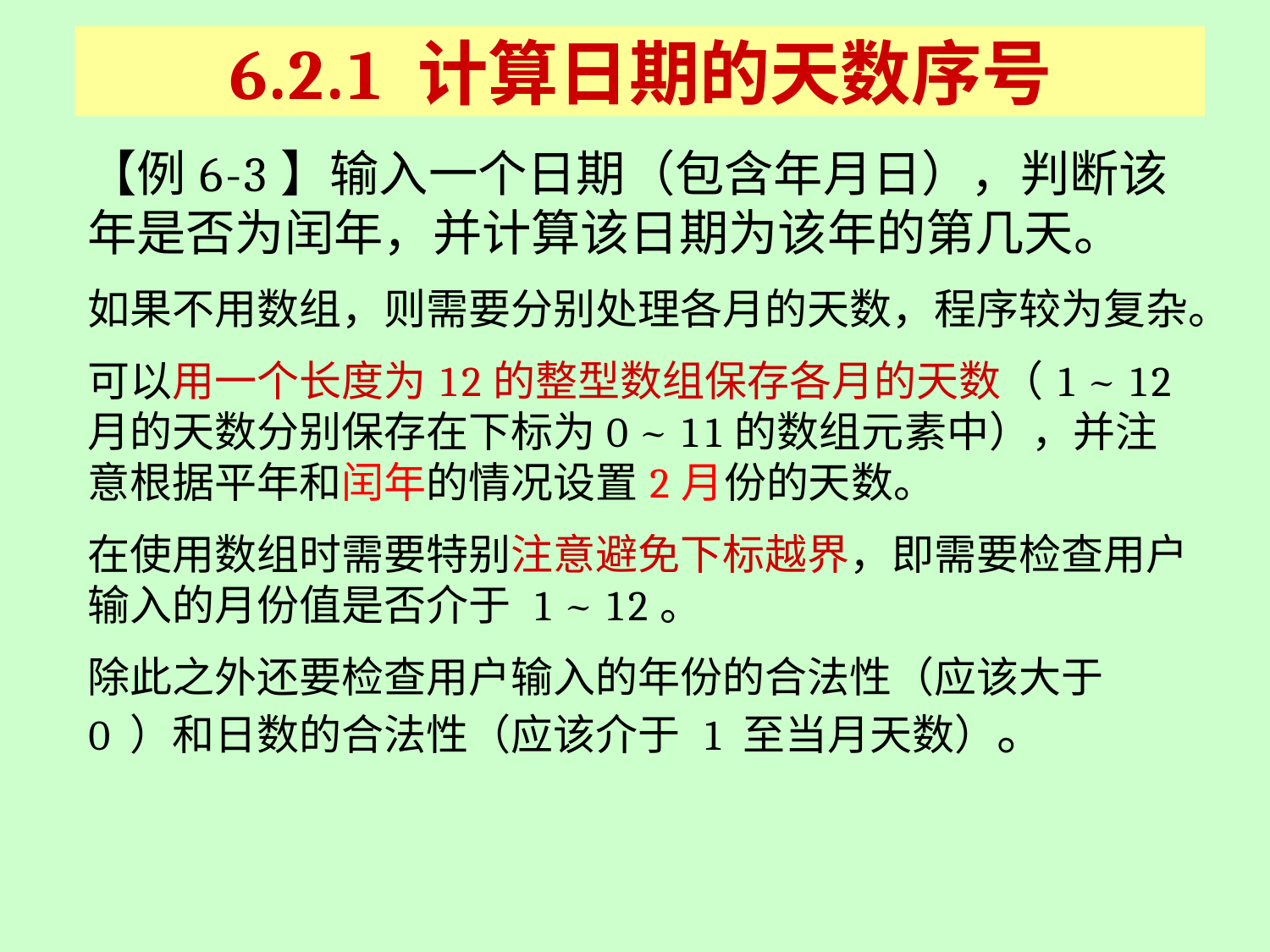

# 6.2.1 计算日期的天数序号
【例6-3】输入一个日期（包含年月日），判断该年是否为闰年，并计算该日期为该年的第几天。
如果不用数组，则需要分别处理各月的天数，程序较为复杂。
可以用一个长度为12的整型数组保存各月的天数（1 ~ 12月的天数分别保存在下标为0 ~ 11的数组元素中），并注意根据平年和闰年的情况设置2月份的天数。
在使用数组时需要特别注意避免下标越界，即需要检查用户输入的月份值是否介于 1 ~ 12。
除此之外还要检查用户输入的年份的合法性（应该大于 0 ）和日数的合法性（应该介于 1 至当月天数）。